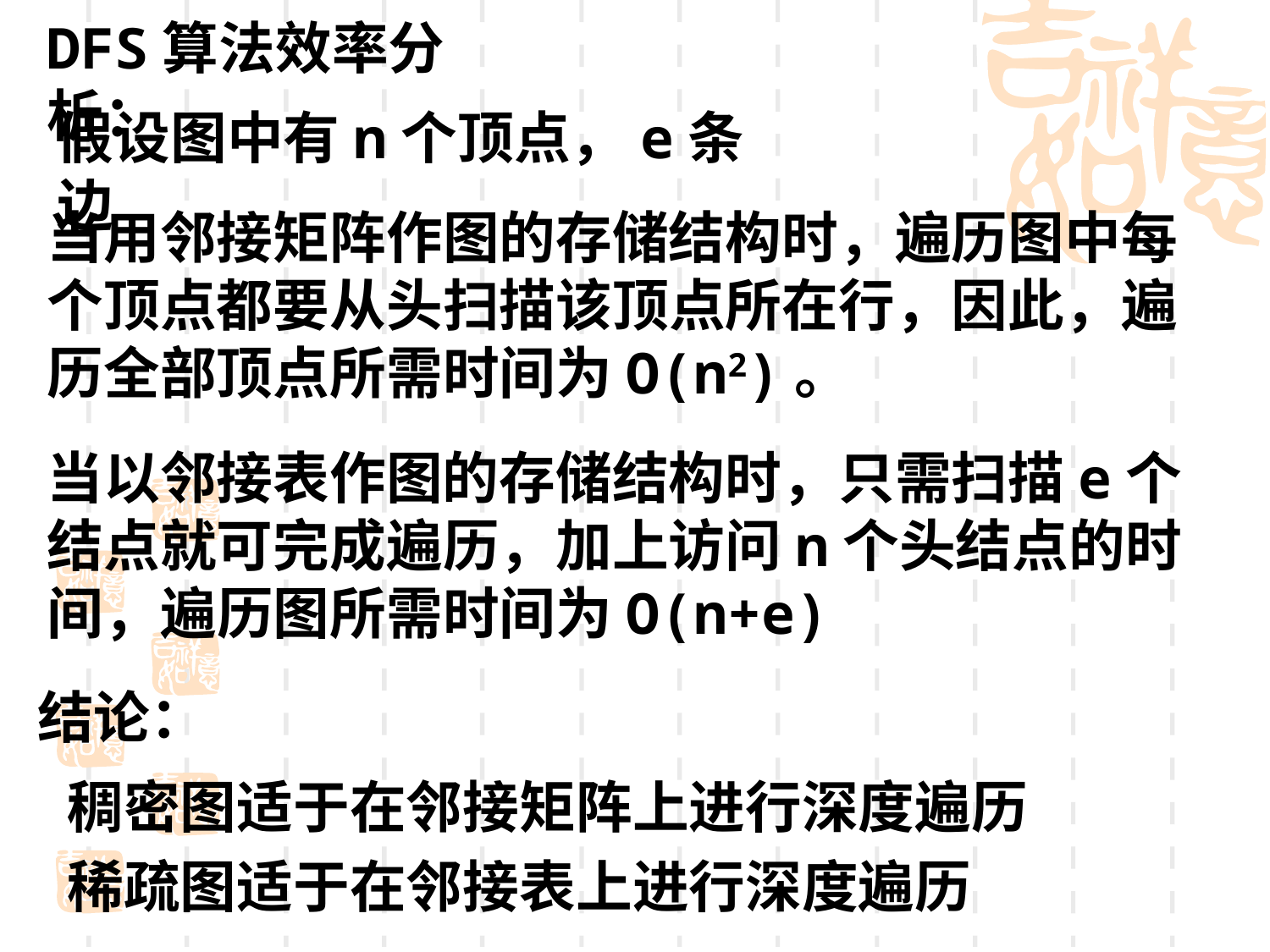

DFS算法效率分析：
假设图中有n个顶点，e条边
当用邻接矩阵作图的存储结构时，遍历图中每个顶点都要从头扫描该顶点所在行，因此，遍历全部顶点所需时间为O(n2)。
当以邻接表作图的存储结构时，只需扫描e个结点就可完成遍历，加上访问n个头结点的时间，遍历图所需时间为O(n+e)
结论：
稠密图适于在邻接矩阵上进行深度遍历
稀疏图适于在邻接表上进行深度遍历